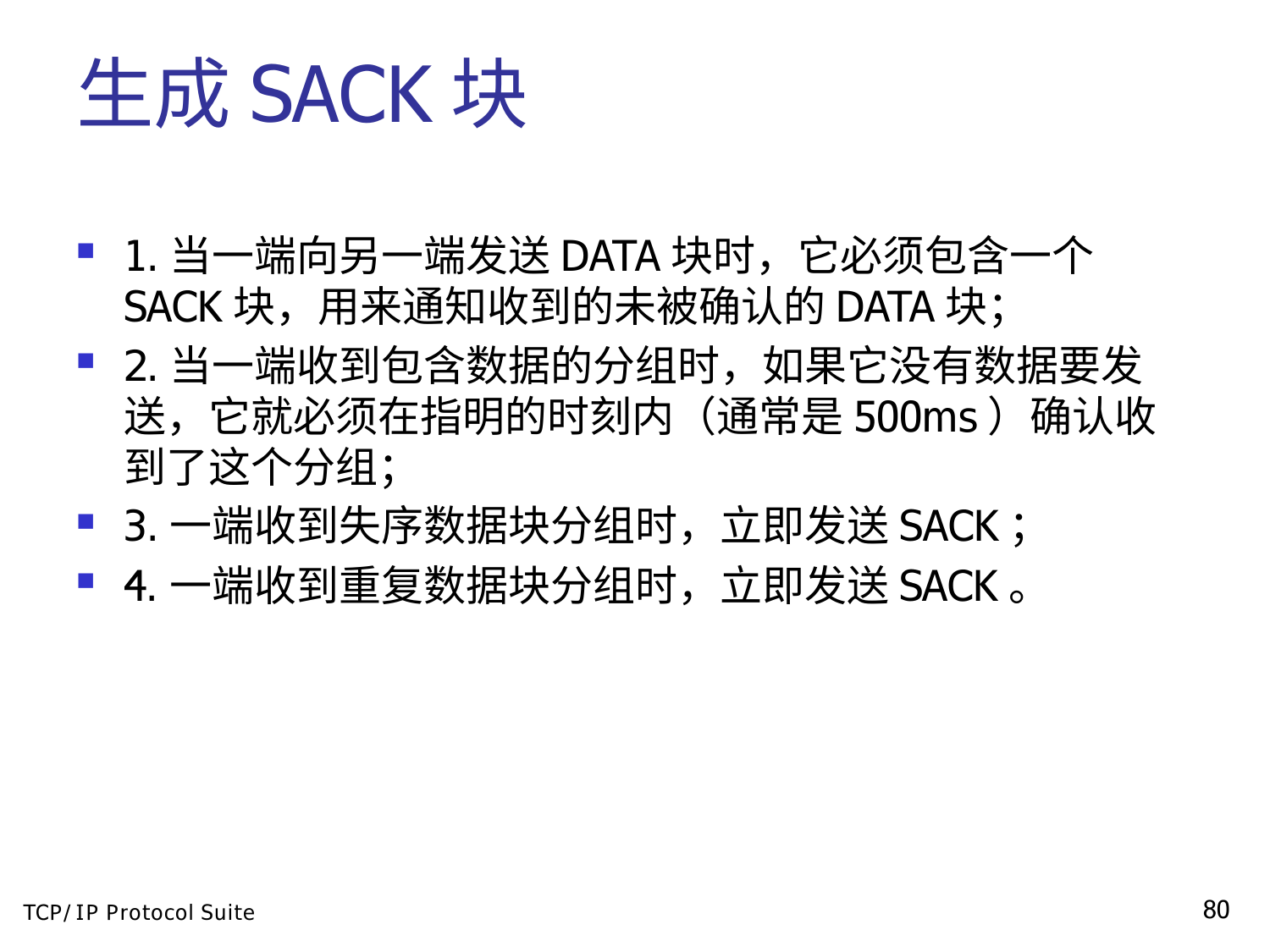

# 生成SACK块
1.当一端向另一端发送DATA块时，它必须包含一个SACK块，用来通知收到的未被确认的DATA块；
2.当一端收到包含数据的分组时，如果它没有数据要发送，它就必须在指明的时刻内（通常是500ms）确认收到了这个分组；
3.一端收到失序数据块分组时，立即发送SACK；
4.一端收到重复数据块分组时，立即发送SACK。
80
TCP/IP Protocol Suite